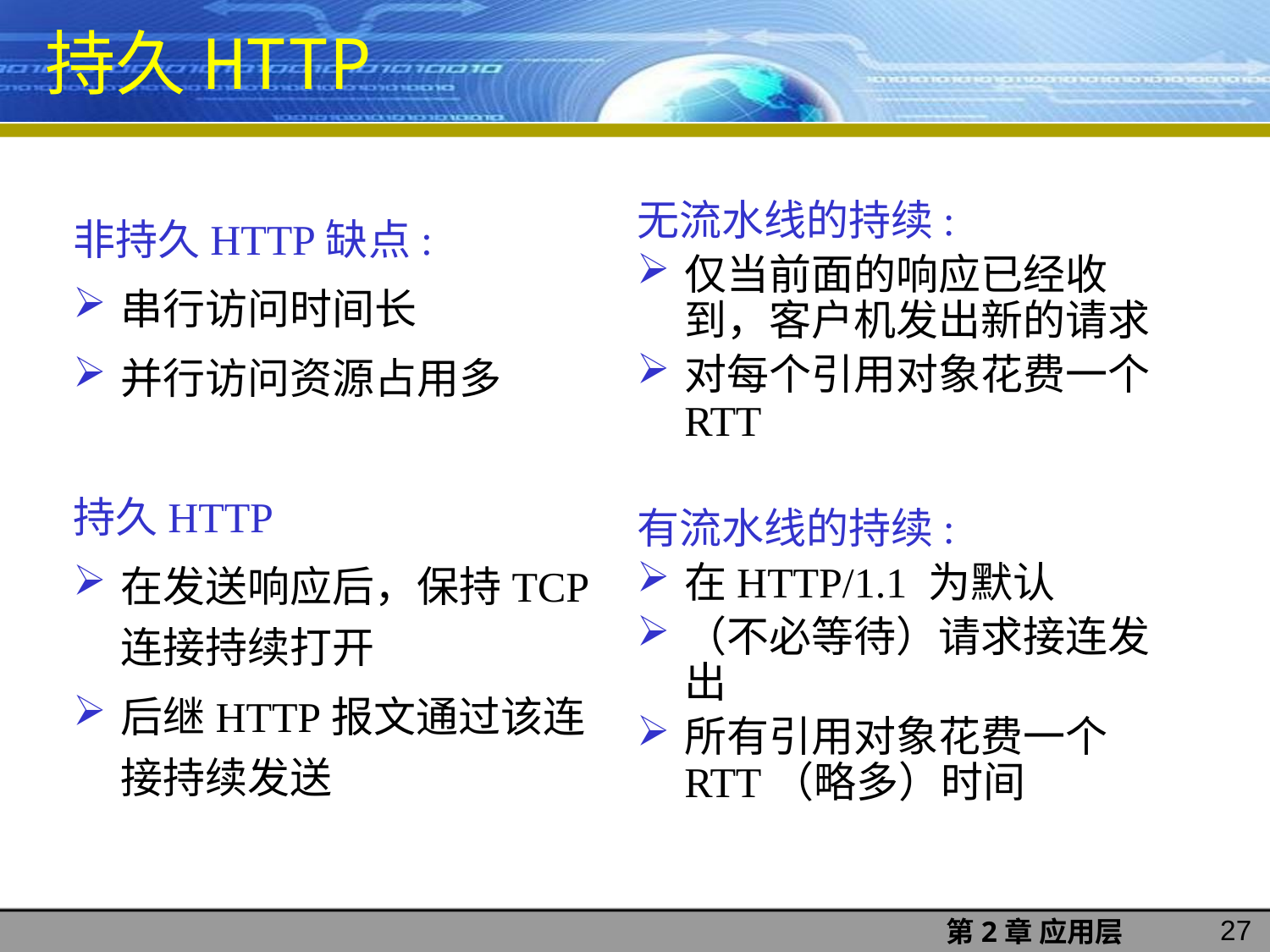

持久HTTP
无流水线的持续:
仅当前面的响应已经收到，客户机发出新的请求
对每个引用对象花费一个RTT

有流水线的持续:
在HTTP/1.1 为默认
（不必等待）请求接连发出
所有引用对象花费一个RTT（略多）时间
非持久HTTP缺点:
串行访问时间长
并行访问资源占用多

持久HTTP
在发送响应后，保持TCP连接持续打开
后继HTTP报文通过该连接持续发送
27